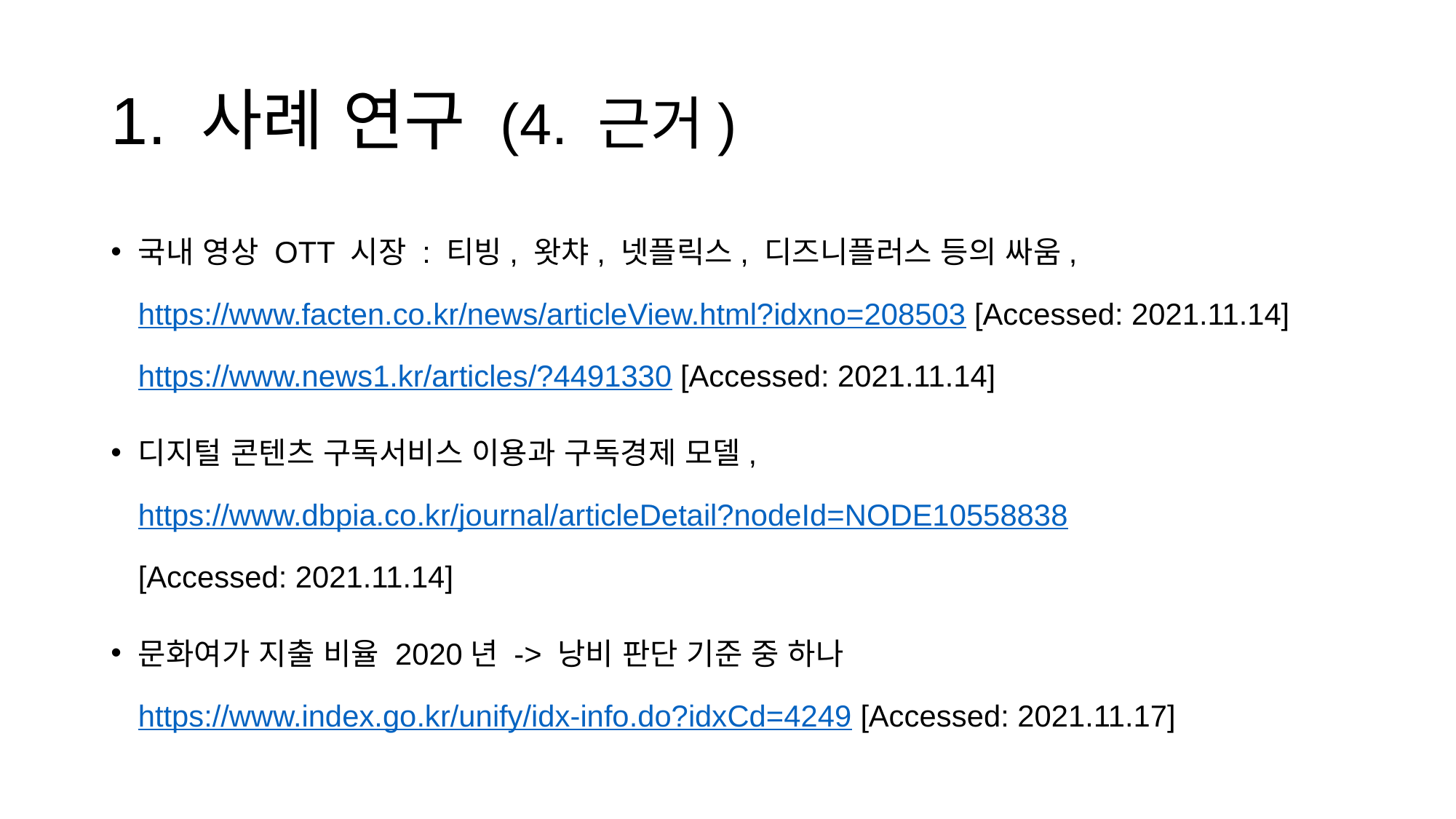

# 1. 사례 연구 (4. 근거)
국내 영상 OTT 시장 : 티빙, 왓챠, 넷플릭스, 디즈니플러스 등의 싸움, https://www.facten.co.kr/news/articleView.html?idxno=208503 [Accessed: 2021.11.14]
https://www.news1.kr/articles/?4491330 [Accessed: 2021.11.14]
디지털 콘텐츠 구독서비스 이용과 구독경제 모델, https://www.dbpia.co.kr/journal/articleDetail?nodeId=NODE10558838
[Accessed: 2021.11.14]
문화여가 지출 비율 2020년 -> 낭비 판단 기준 중 하나
https://www.index.go.kr/unify/idx-info.do?idxCd=4249 [Accessed: 2021.11.17]